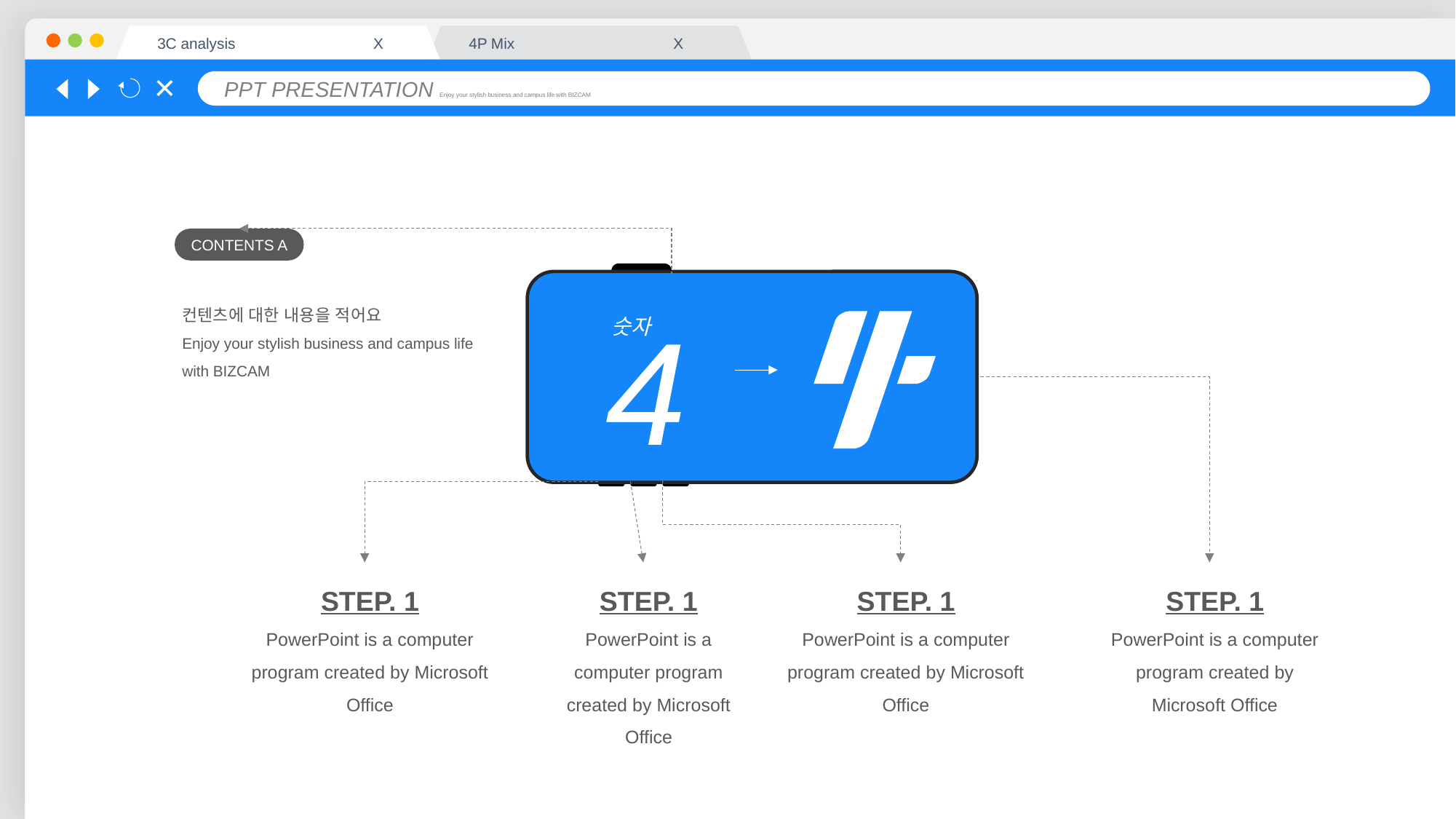

4P Mix                                      X
3C analysis                                 X

PPT PRESENTATION Enjoy your stylish business and campus life with BIZCAM

CONTENTS A
컨텐츠에 대한 내용을 적어요
Enjoy your stylish business and campus life with BIZCAM
4
숫자

STEP. 1
PowerPoint is a computer program created by Microsoft Office
STEP. 1
PowerPoint is a computer program created by Microsoft Office
STEP. 1
PowerPoint is a computer program created by Microsoft Office
STEP. 1
PowerPoint is a computer program created by Microsoft Office